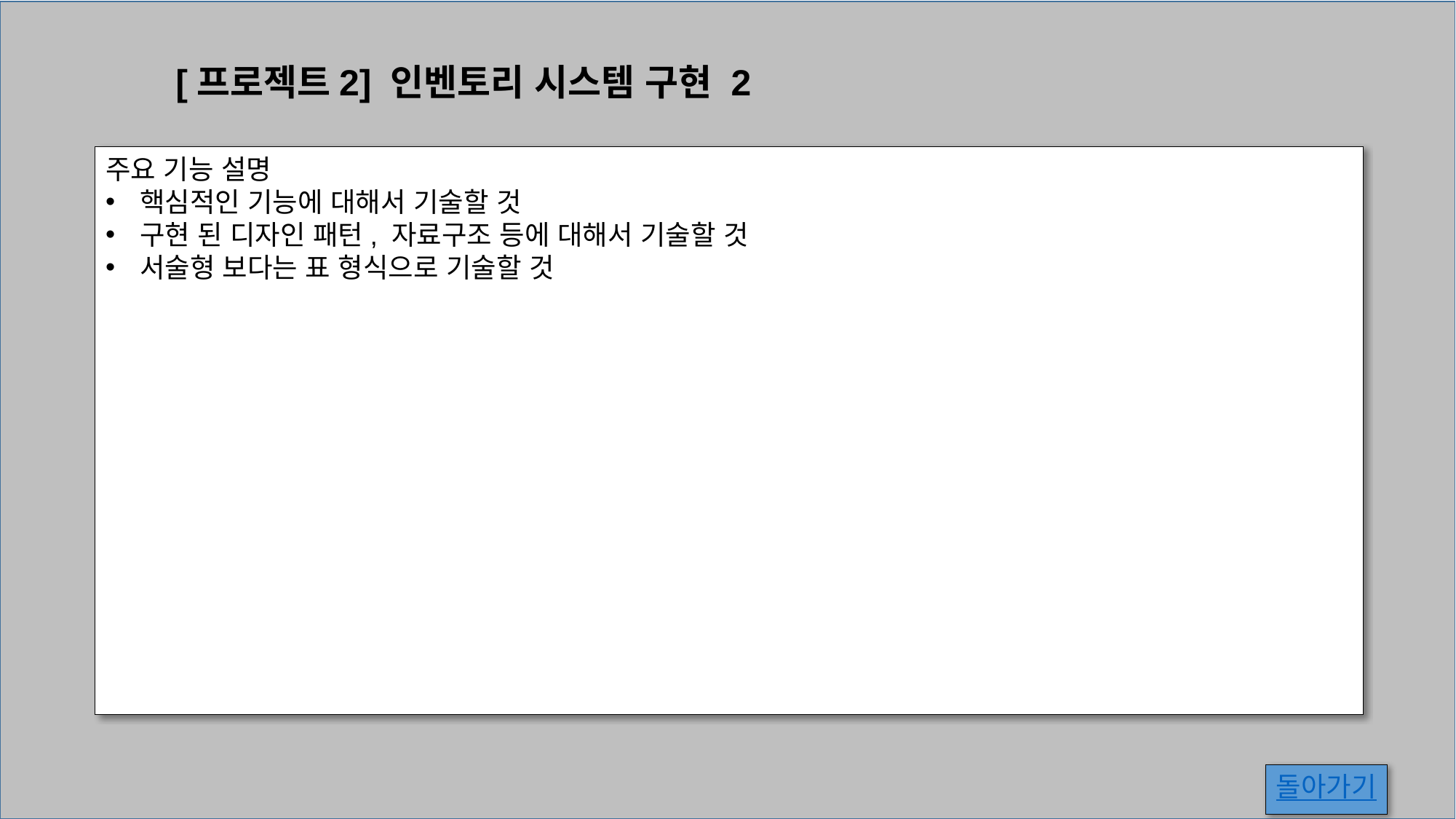

[프로젝트2] 인벤토리 시스템 구현 2
주요 기능 설명
핵심적인 기능에 대해서 기술할 것
구현 된 디자인 패턴, 자료구조 등에 대해서 기술할 것
서술형 보다는 표 형식으로 기술할 것

돌아가기